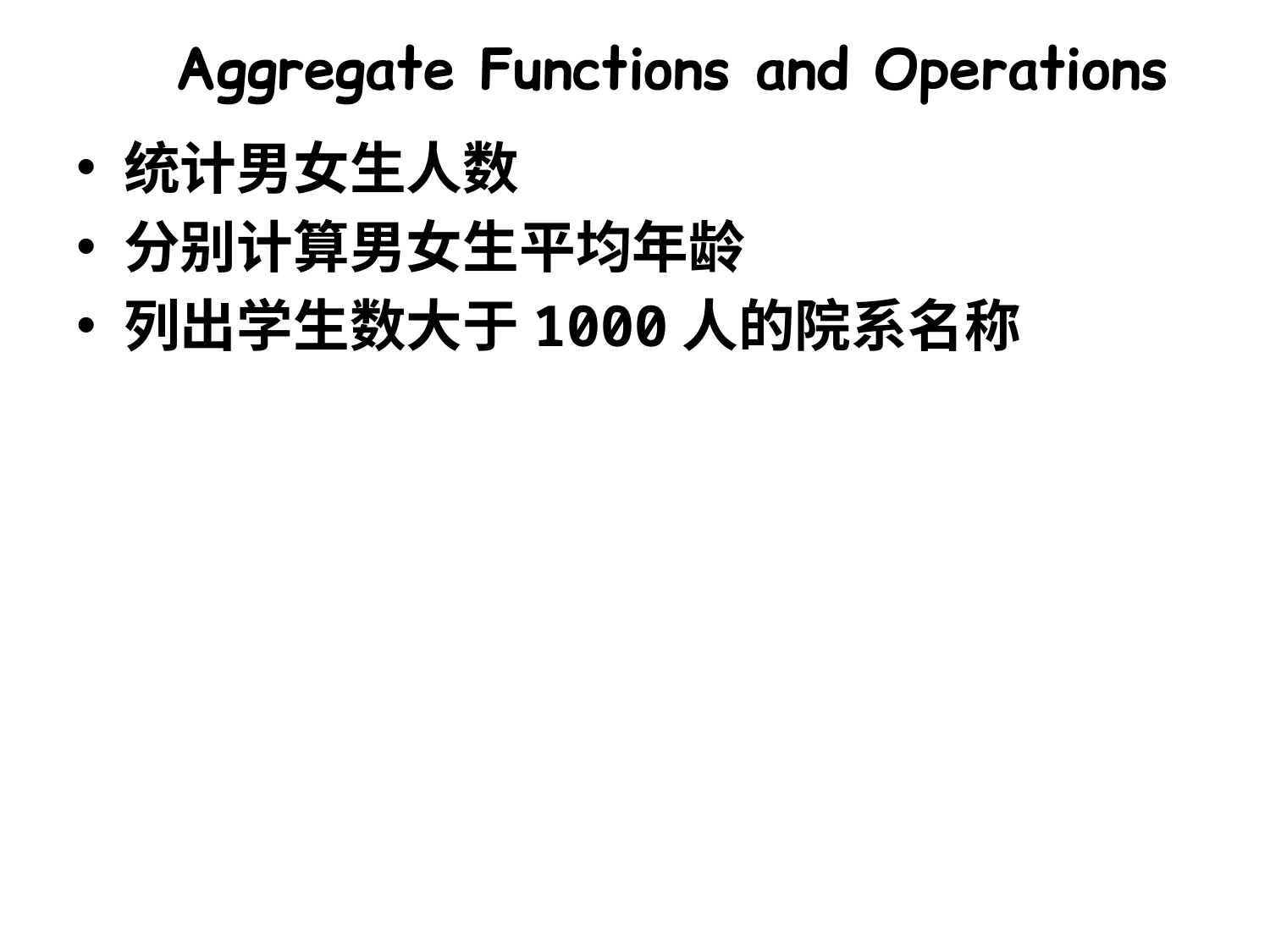

# Aggregate Functions and Operations
统计男女生人数
分别计算男女生平均年龄
列出学生数大于1000人的院系名称